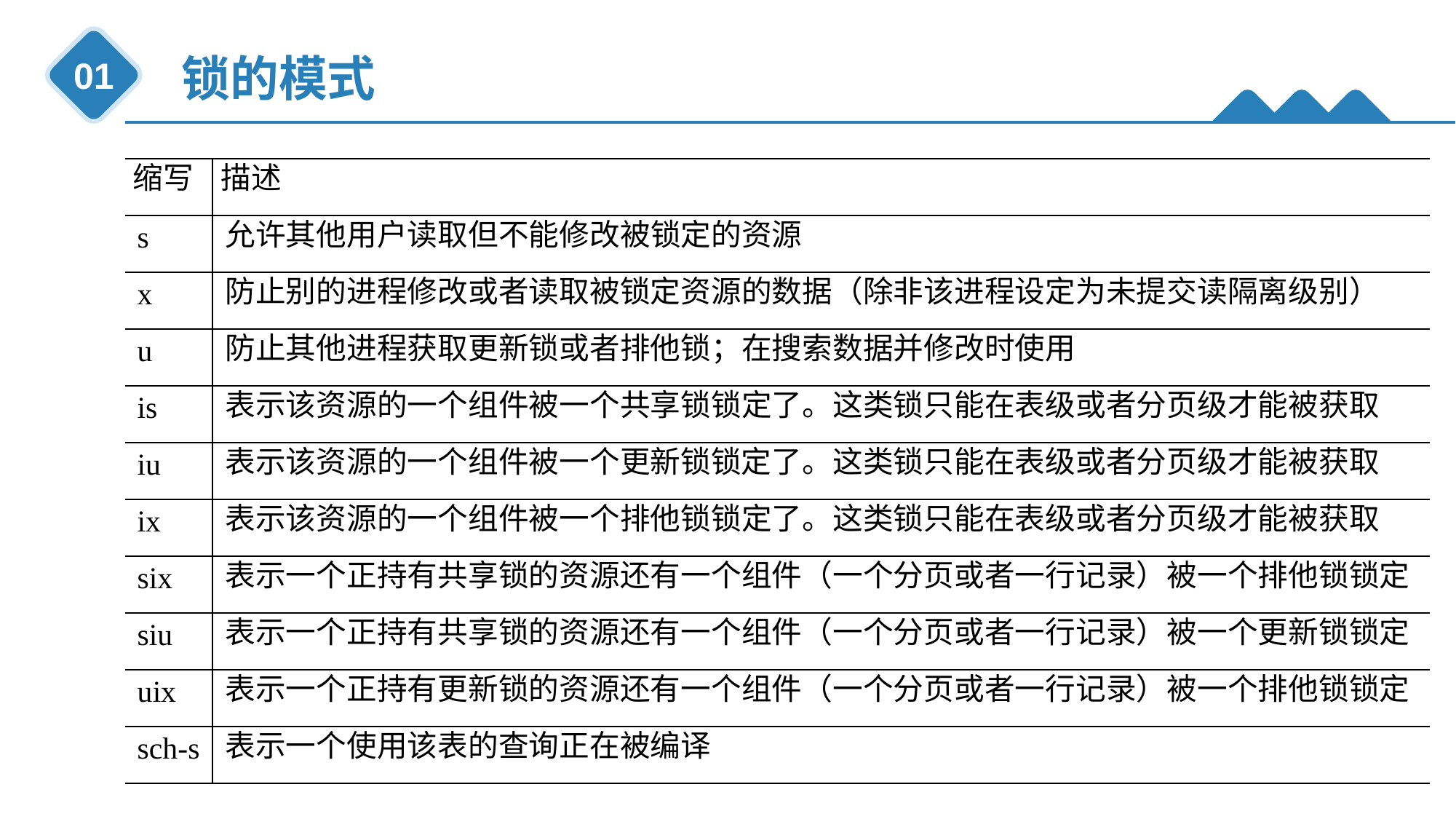

锁的模式
01

| 缩写 | 描述 |
| --- | --- |
| s | 允许其他用户读取但不能修改被锁定的资源 |
| x | 防止别的进程修改或者读取被锁定资源的数据（除非该进程设定为未提交读隔离级别） |
| u | 防止其他进程获取更新锁或者排他锁；在搜索数据并修改时使用 |
| is | 表示该资源的一个组件被一个共享锁锁定了。这类锁只能在表级或者分页级才能被获取 |
| iu | 表示该资源的一个组件被一个更新锁锁定了。这类锁只能在表级或者分页级才能被获取 |
| ix | 表示该资源的一个组件被一个排他锁锁定了。这类锁只能在表级或者分页级才能被获取 |
| six | 表示一个正持有共享锁的资源还有一个组件（一个分页或者一行记录）被一个排他锁锁定 |
| siu | 表示一个正持有共享锁的资源还有一个组件（一个分页或者一行记录）被一个更新锁锁定 |
| uix | 表示一个正持有更新锁的资源还有一个组件（一个分页或者一行记录）被一个排他锁锁定 |
| sch-s | 表示一个使用该表的查询正在被编译 |